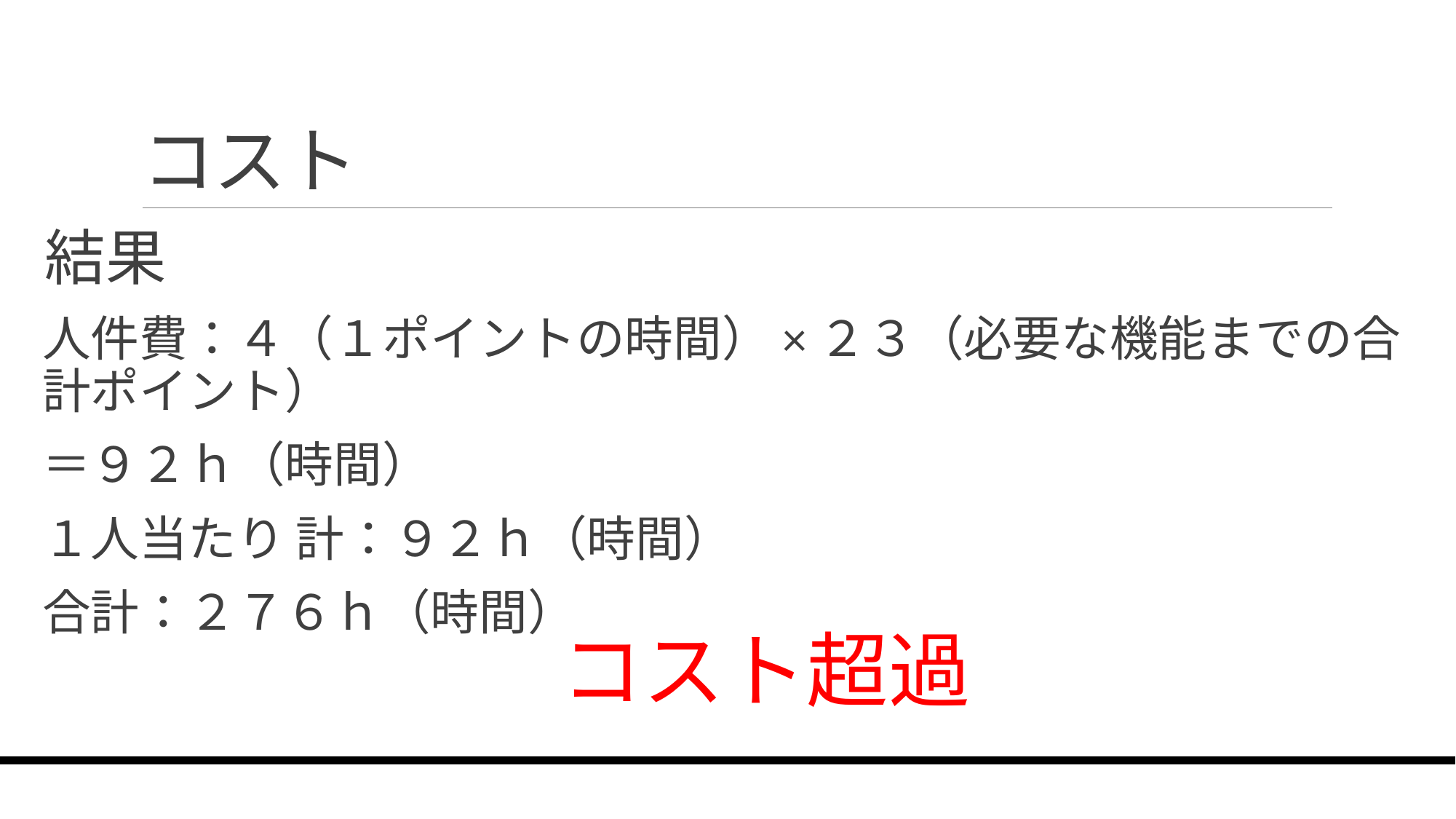

# コスト
結果
人件費：４（１ポイントの時間）×２３（必要な機能までの合計ポイント）
＝９２ｈ（時間）
１人当たり 計：９２ｈ（時間）
合計：２７６ｈ（時間）

コスト超過